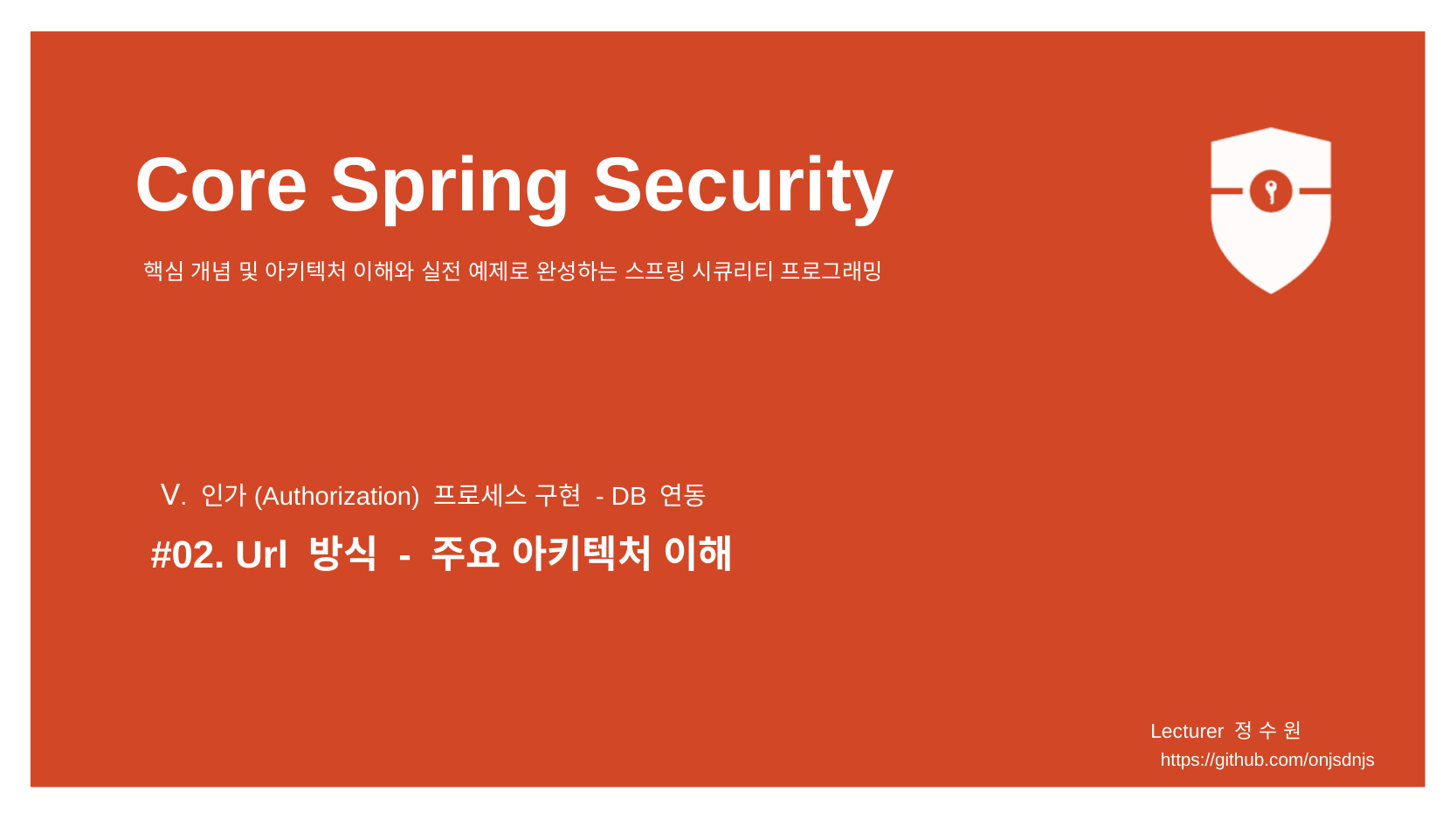

Ⅴ. 인가(Authorization) 프로세스 구현 - DB 연동
#02. Url 방식 - 주요 아키텍처 이해